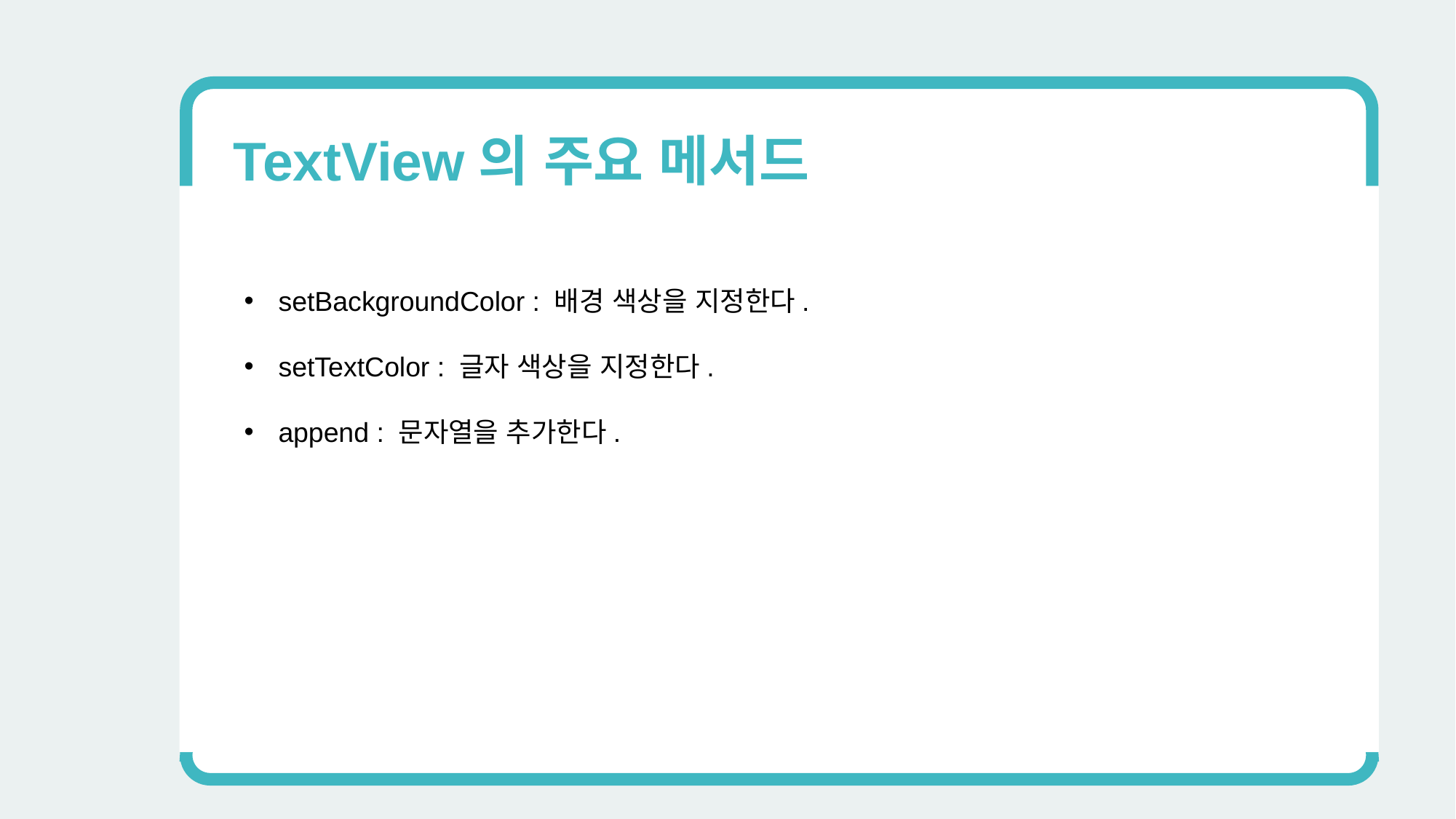

TextView의 주요 메서드

setBackgroundColor : 배경 색상을 지정한다.
setTextColor : 글자 색상을 지정한다.
append : 문자열을 추가한다.